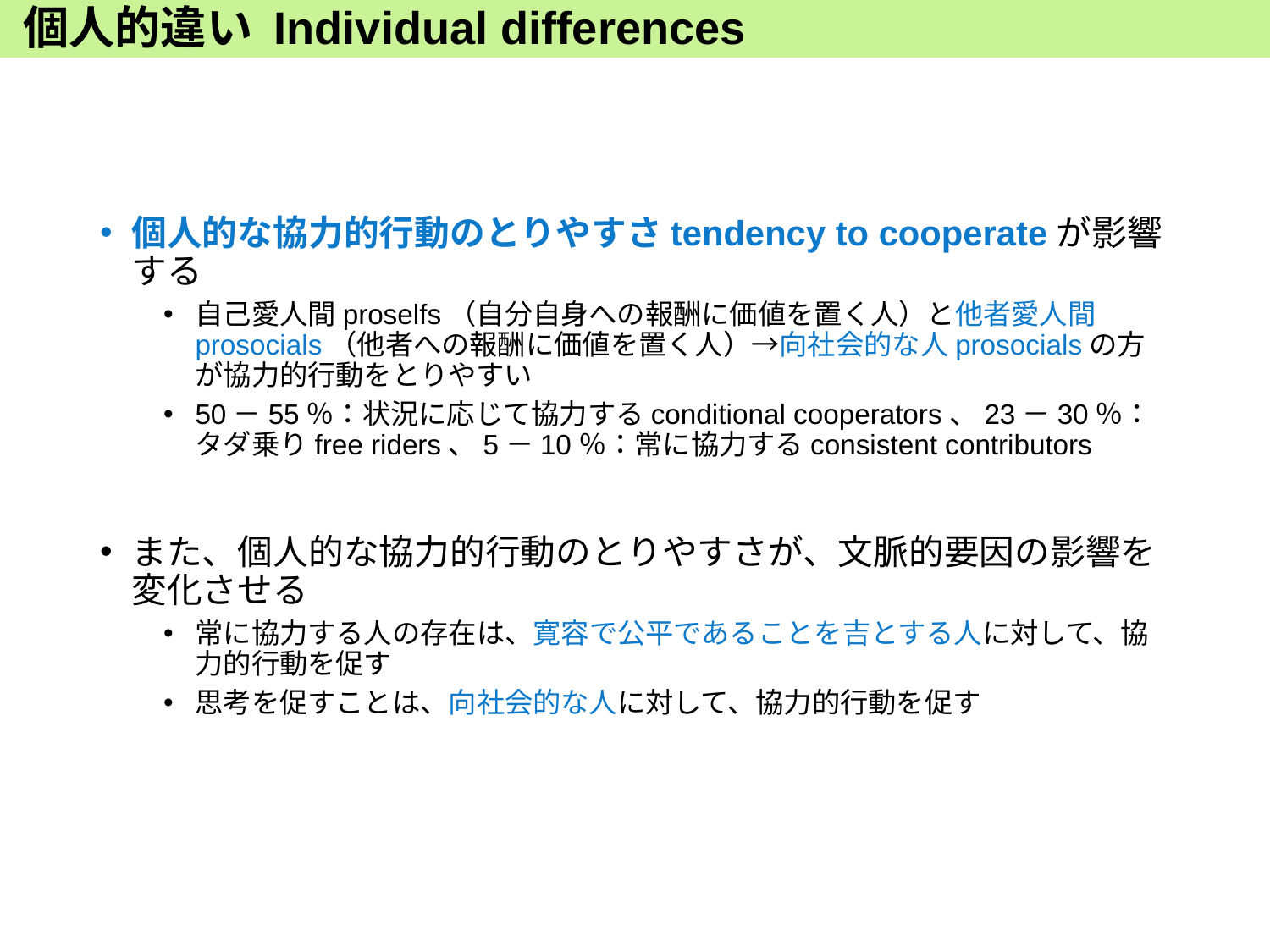

# 個人的違い Individual differences
個人的な協力的行動のとりやすさtendency to cooperateが影響する
自己愛人間proselfs（自分自身への報酬に価値を置く人）と他者愛人間prosocials（他者への報酬に価値を置く人）→向社会的な人prosocialsの方が協力的行動をとりやすい
50－55％：状況に応じて協力するconditional cooperators、23－30％：タダ乗りfree riders、5－10％：常に協力するconsistent contributors

また、個人的な協力的行動のとりやすさが、文脈的要因の影響を変化させる
常に協力する人の存在は、寛容で公平であることを吉とする人に対して、協力的行動を促す
思考を促すことは、向社会的な人に対して、協力的行動を促す